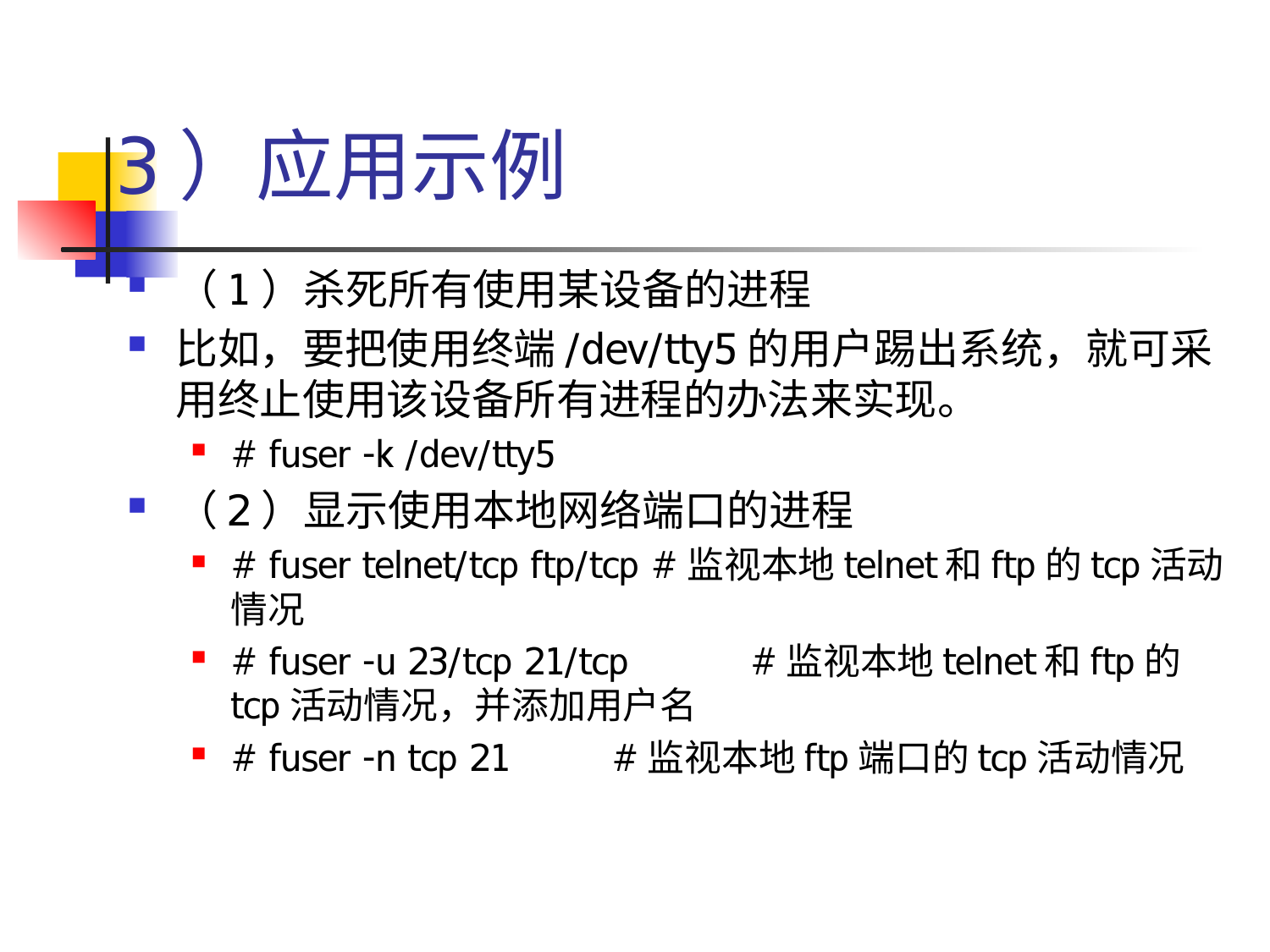

# 3）应用示例
（1）杀死所有使用某设备的进程
比如，要把使用终端/dev/tty5的用户踢出系统，就可采用终止使用该设备所有进程的办法来实现。
# fuser -k /dev/tty5
（2）显示使用本地网络端口的进程
# fuser telnet/tcp ftp/tcp #监视本地telnet和ftp的tcp活动情况
# fuser -u 23/tcp 21/tcp	 #监视本地telnet和ftp的tcp活动情况，并添加用户名
# fuser -n tcp 21 	#监视本地ftp端口的tcp活动情况